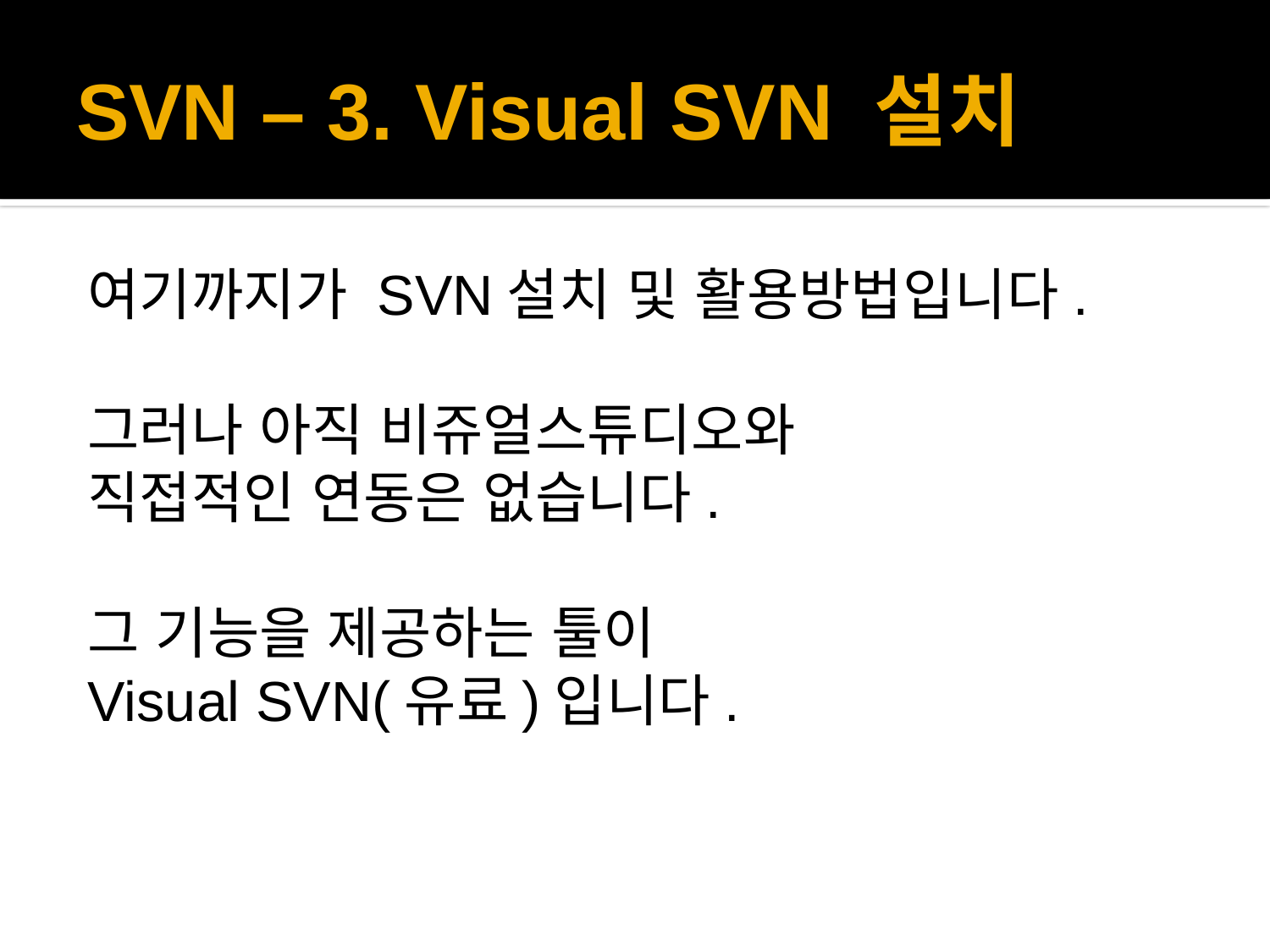

# SVN – 3. Visual SVN 설치
여기까지가 SVN설치 및 활용방법입니다.

그러나 아직 비쥬얼스튜디오와
직접적인 연동은 없습니다.

그 기능을 제공하는 툴이
Visual SVN(유료)입니다.